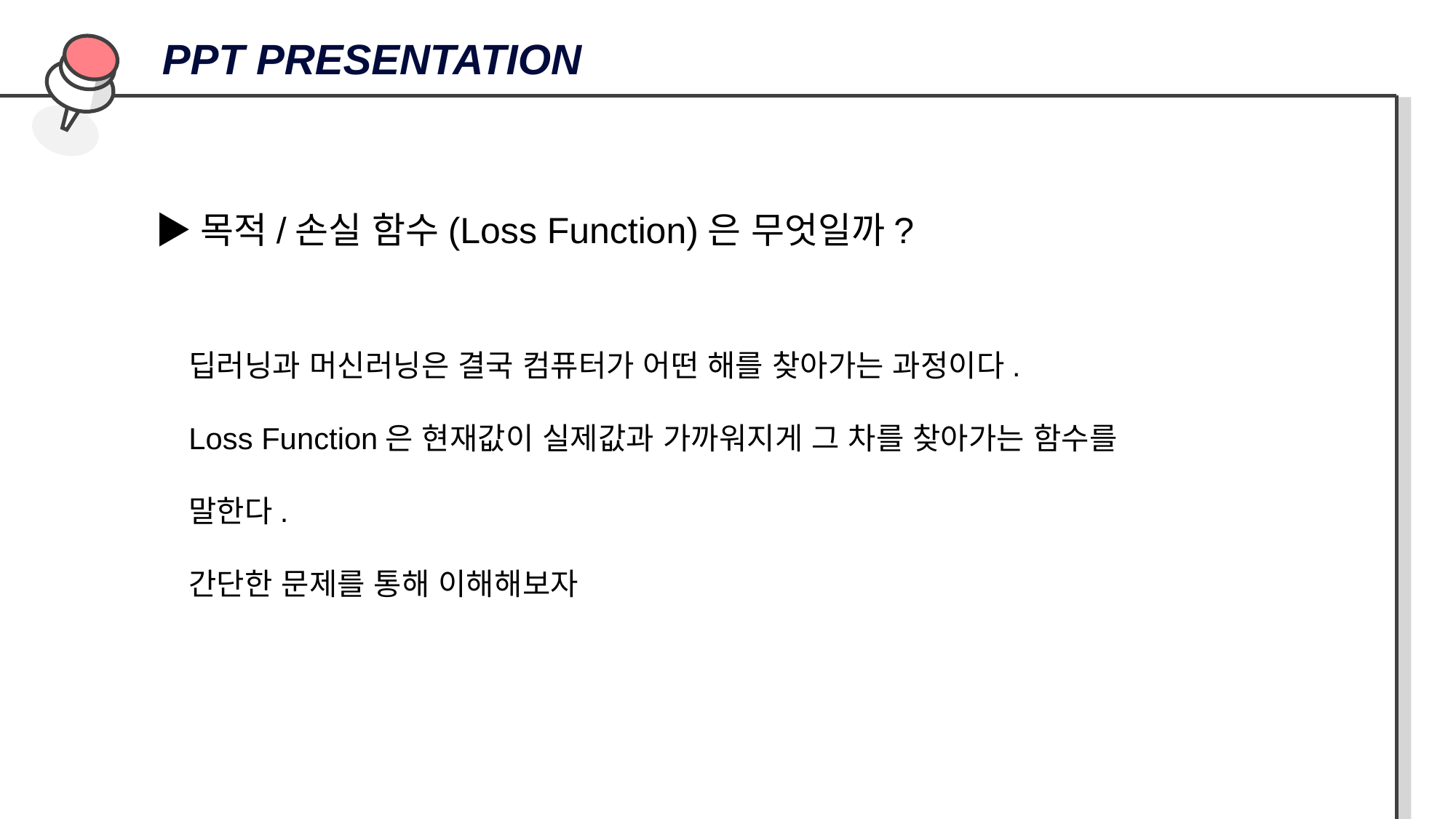

PPT PRESENTATION

▶목적/손실 함수(Loss Function)은 무엇일까?
딥러닝과 머신러닝은 결국 컴퓨터가 어떤 해를 찾아가는 과정이다.
Loss Function은 현재값이 실제값과 가까워지게 그 차를 찾아가는 함수를 말한다.
간단한 문제를 통해 이해해보자